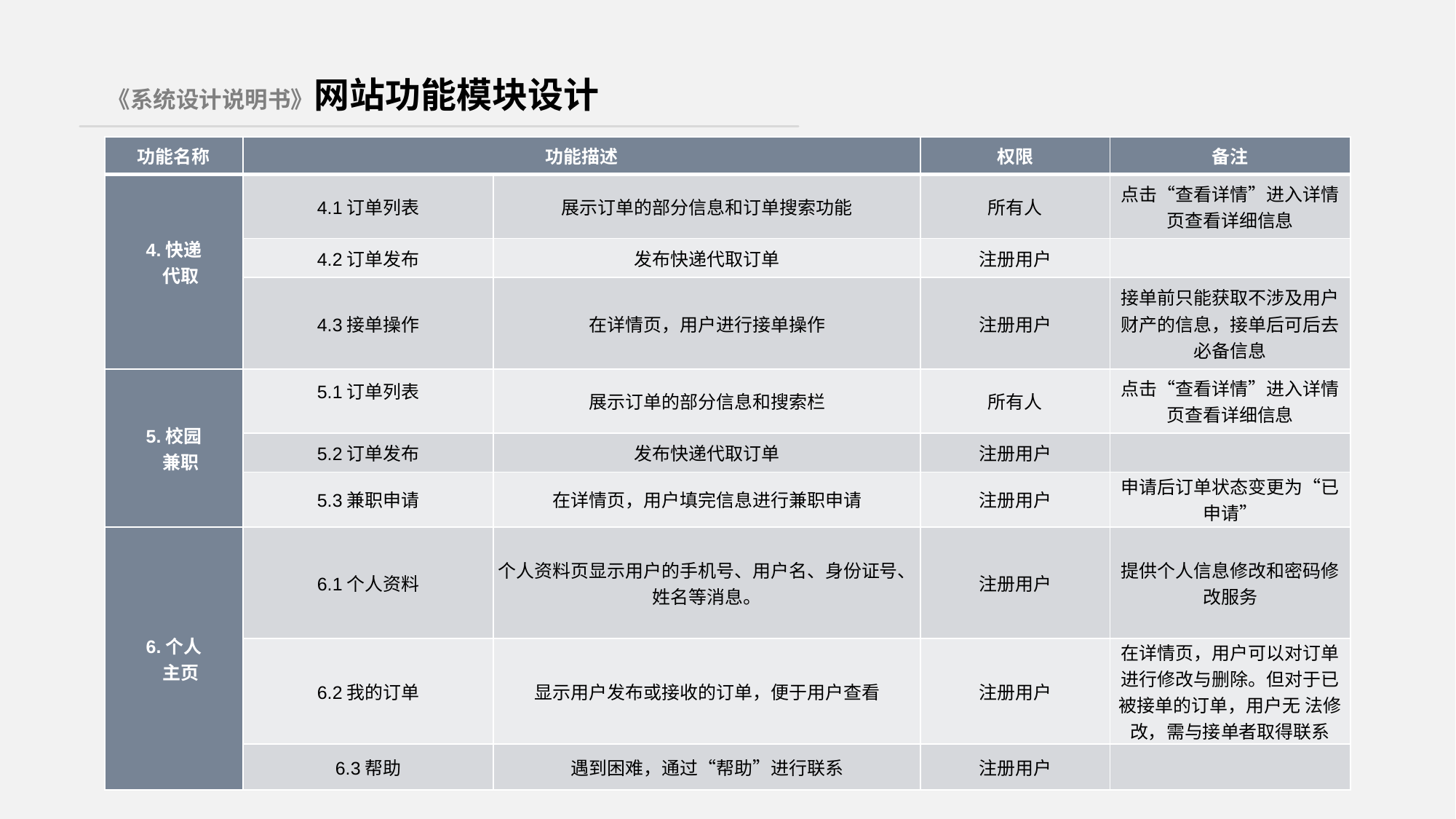

《系统设计说明书》网站功能模块设计
| 功能名称 | 功能描述 |  | 权限 | 备注 |
| --- | --- | --- | --- | --- |
| 4.快递 代取 | 4.1订单列表 | 展示订单的部分信息和订单搜索功能 | 所有人 | 点击“查看详情”进入详情页查看详细信息 |
|  | 4.2订单发布 | 发布快递代取订单 | 注册用户 |  |
|  | 4.3接单操作 | 在详情页，用户进行接单操作 | 注册用户 | 接单前只能获取不涉及用户财产的信息，接单后可后去必备信息 |
| 5.校园 兼职 | 5.1订单列表 | 展示订单的部分信息和搜索栏 | 所有人 | 点击“查看详情”进入详情页查看详细信息 |
|  | 5.2订单发布 | 发布快递代取订单 | 注册用户 |  |
|  | 5.3兼职申请 | 在详情页，用户填完信息进行兼职申请 | 注册用户 | 申请后订单状态变更为“已申请” |
| 6.个人 主页 | 6.1个人资料 | 个人资料页显示用户的手机号、用户名、身份证号、姓名等消息。 | 注册用户 | 提供个人信息修改和密码修改服务 |
|  | 6.2我的订单 | 显示用户发布或接收的订单，便于用户查看 | 注册用户 | 在详情页，用户可以对订单进行修改与删除。但对于已被接单的订单，用户无 法修改，需与接单者取得联系 |
|  | 6.3帮助 | 遇到困难，通过“帮助”进行联系 | 注册用户 |  |